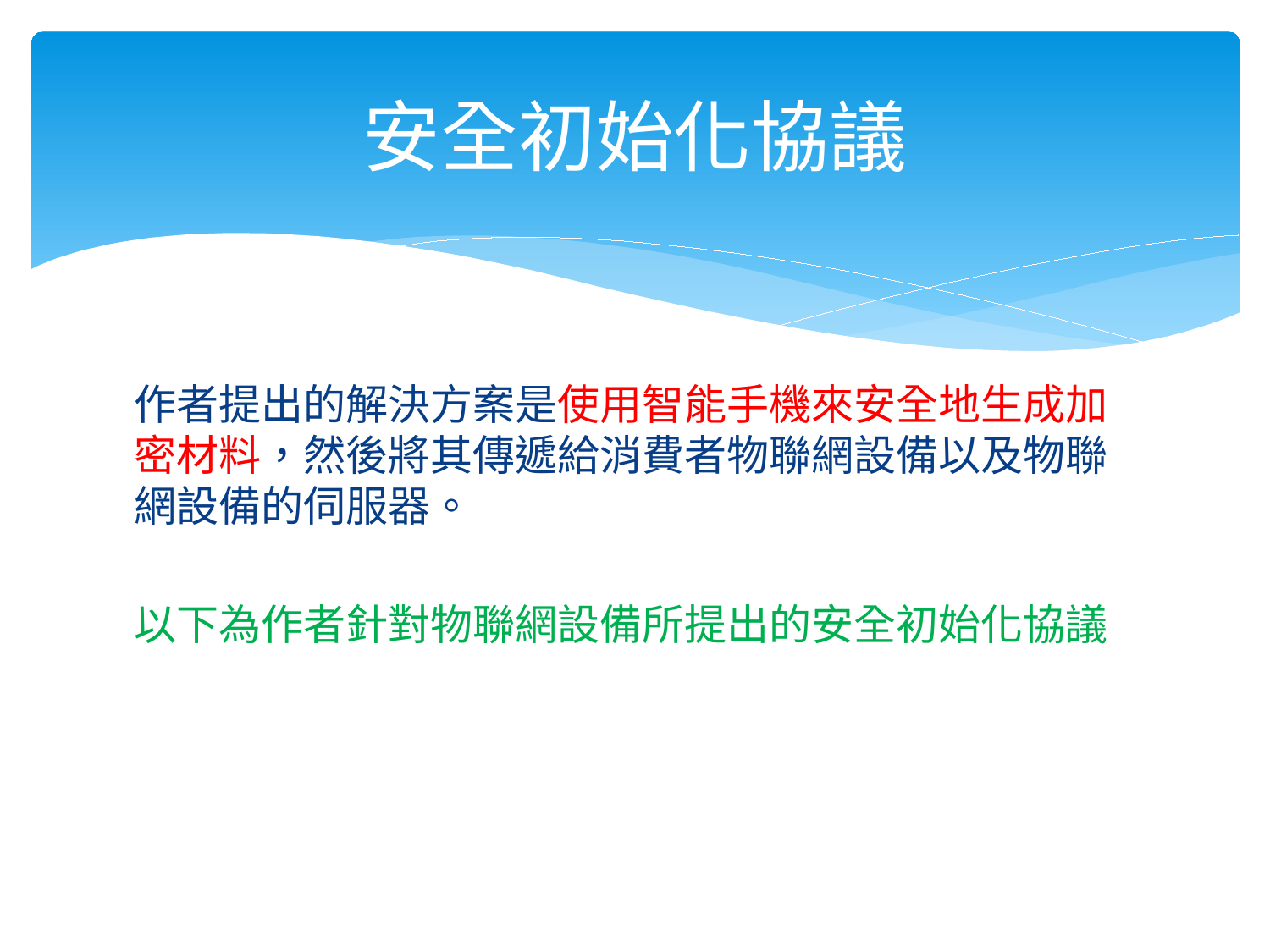

# 安全初始化協議
作者提出的解決方案是使用智能手機來安全地生成加密材料，然後將其傳遞給消費者物聯網設備以及物聯網設備的伺服器。

以下為作者針對物聯網設備所提出的安全初始化協議